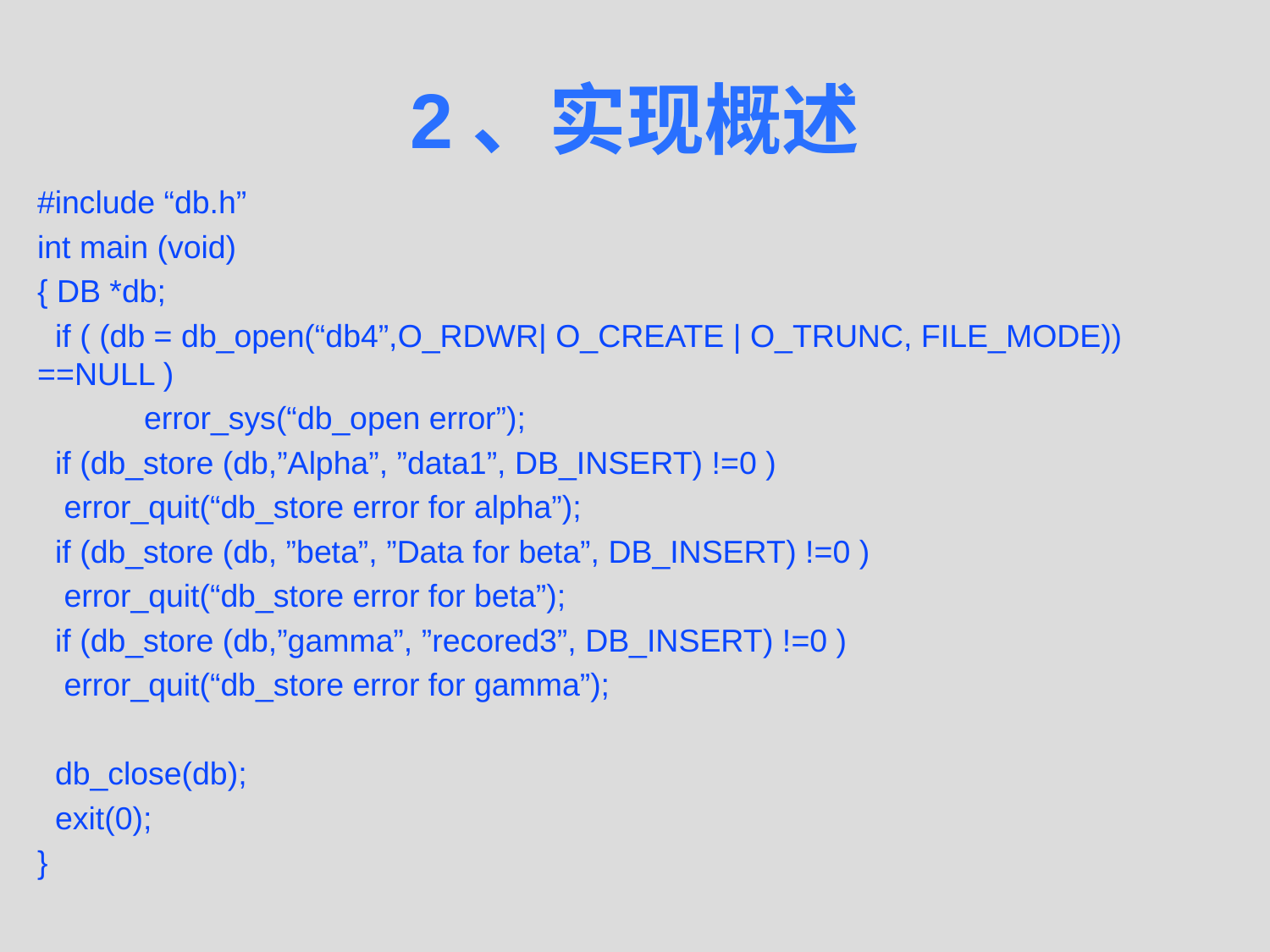

# 2、实现概述
#include “db.h”
int main (void)
{ DB *db;
  if ( (db = db_open(“db4”,O_RDWR| O_CREATE | O_TRUNC, FILE_MODE)) ==NULL )
            error_sys(“db_open error”);
  if (db_store (db,”Alpha”, ”data1”, DB_INSERT) !=0 )
   error_quit(“db_store error for alpha”);
  if (db_store (db, ”beta”, ”Data for beta”, DB_INSERT) !=0 )
   error_quit(“db_store error for beta”);
  if (db_store (db,”gamma”, ”recored3”, DB_INSERT) !=0 )
   error_quit(“db_store error for gamma”);

  db_close(db);
  exit(0);
}